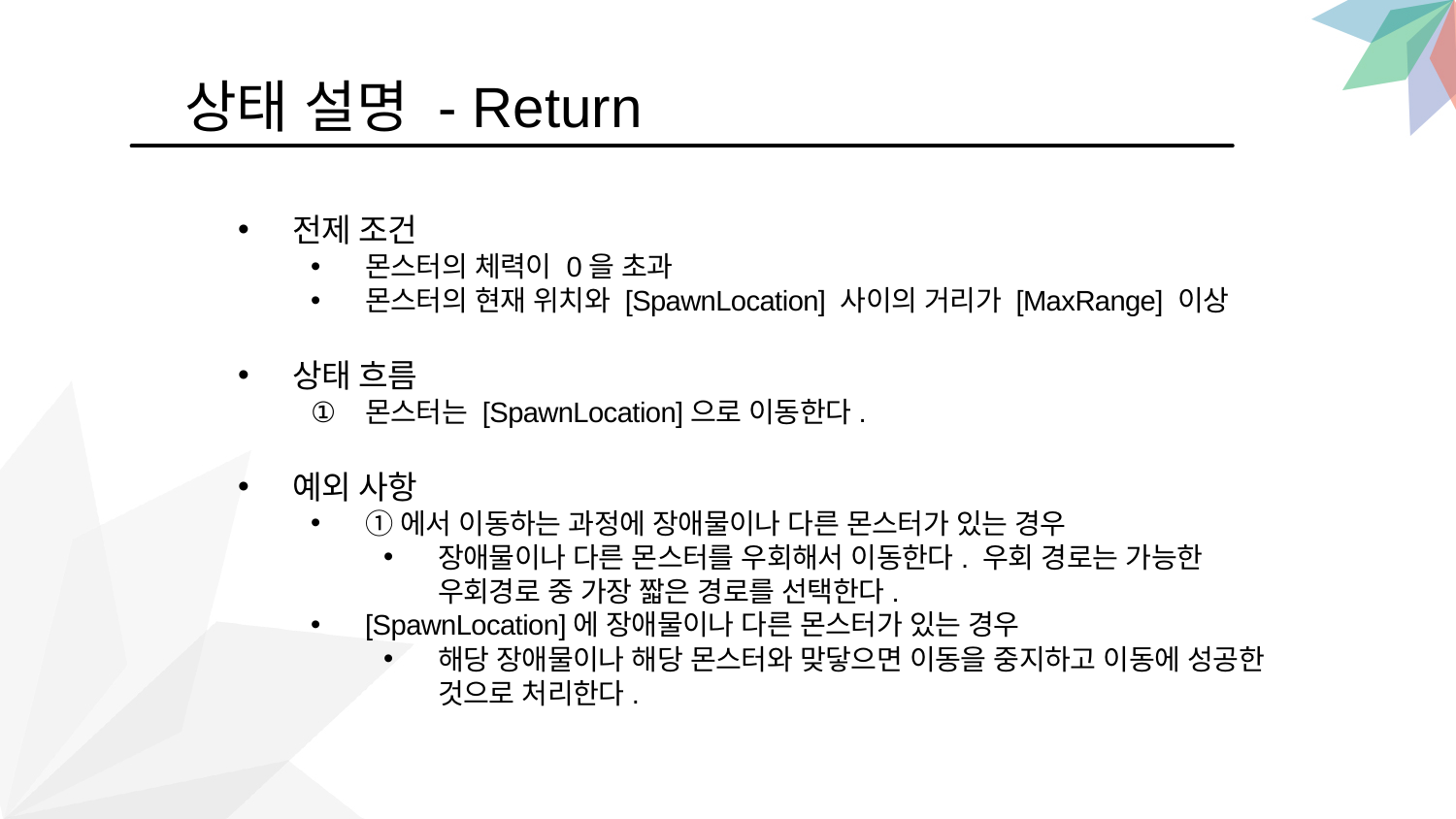

상태 설명 - Return
전제 조건
몬스터의 체력이 0을 초과
몬스터의 현재 위치와 [SpawnLocation] 사이의 거리가 [MaxRange] 이상

상태 흐름
몬스터는 [SpawnLocation]으로 이동한다.

예외 사항
①에서 이동하는 과정에 장애물이나 다른 몬스터가 있는 경우
장애물이나 다른 몬스터를 우회해서 이동한다. 우회 경로는 가능한 우회경로 중 가장 짧은 경로를 선택한다.
[SpawnLocation]에 장애물이나 다른 몬스터가 있는 경우
해당 장애물이나 해당 몬스터와 맞닿으면 이동을 중지하고 이동에 성공한 것으로 처리한다.